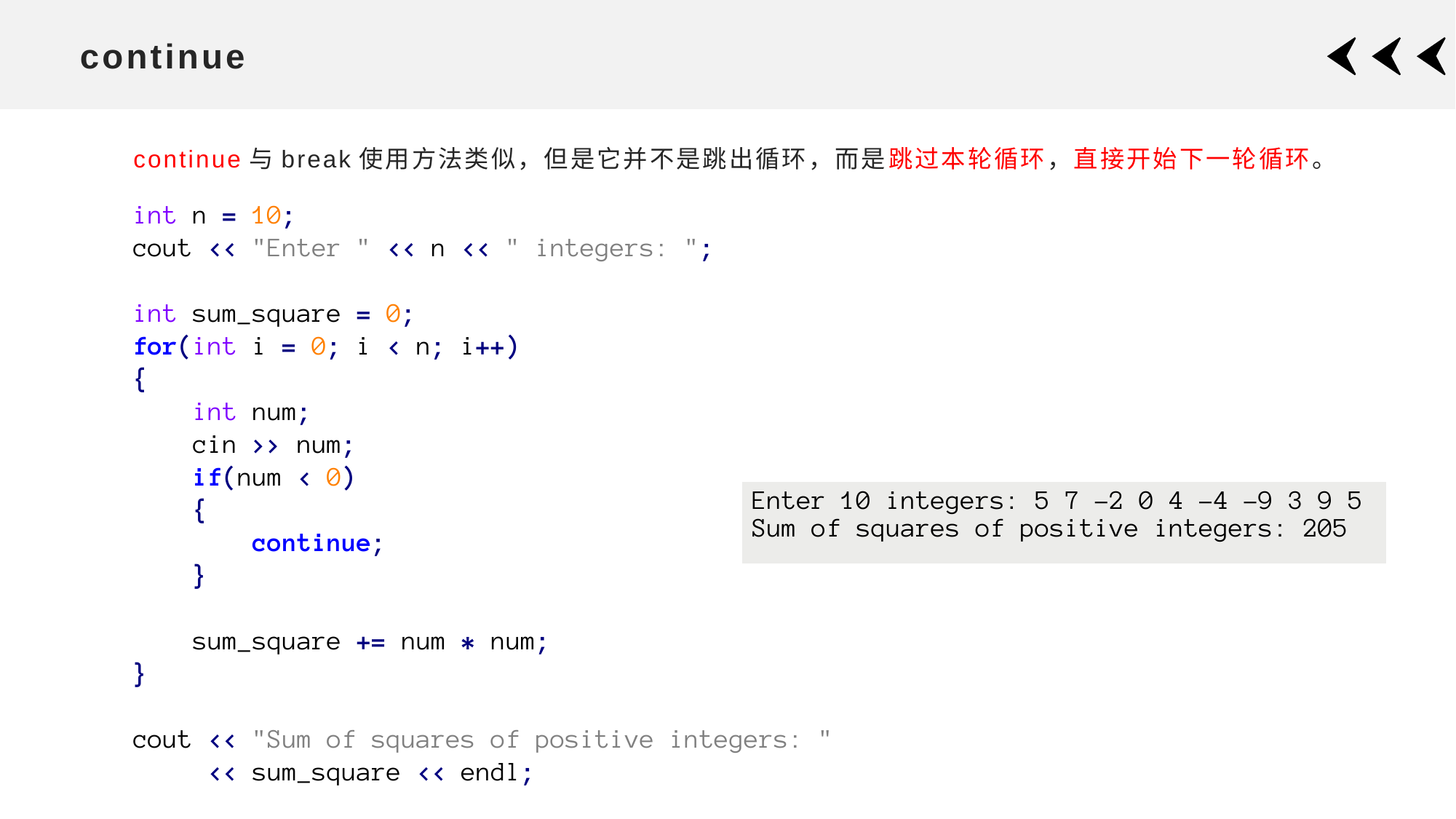

# continue
continue与break使用方法类似，但是它并不是跳出循环，而是跳过本轮循环，直接开始下一轮循环。
int n = 10;
cout << "Enter " << n << " integers: ";

int sum_square = 0;
for(int i = 0; i < n; i++)
{
    int num;
    cin >> num;
    if(num < 0)
    {
        continue;
    }

    sum_square += num * num;
}

cout << "Sum of squares of positive integers: "
     << sum_square << endl;
| Enter 10 integers: 5 7 -2 0 4 -4 -9 3 9 5 Sum of squares of positive integers: 205 |
| --- |